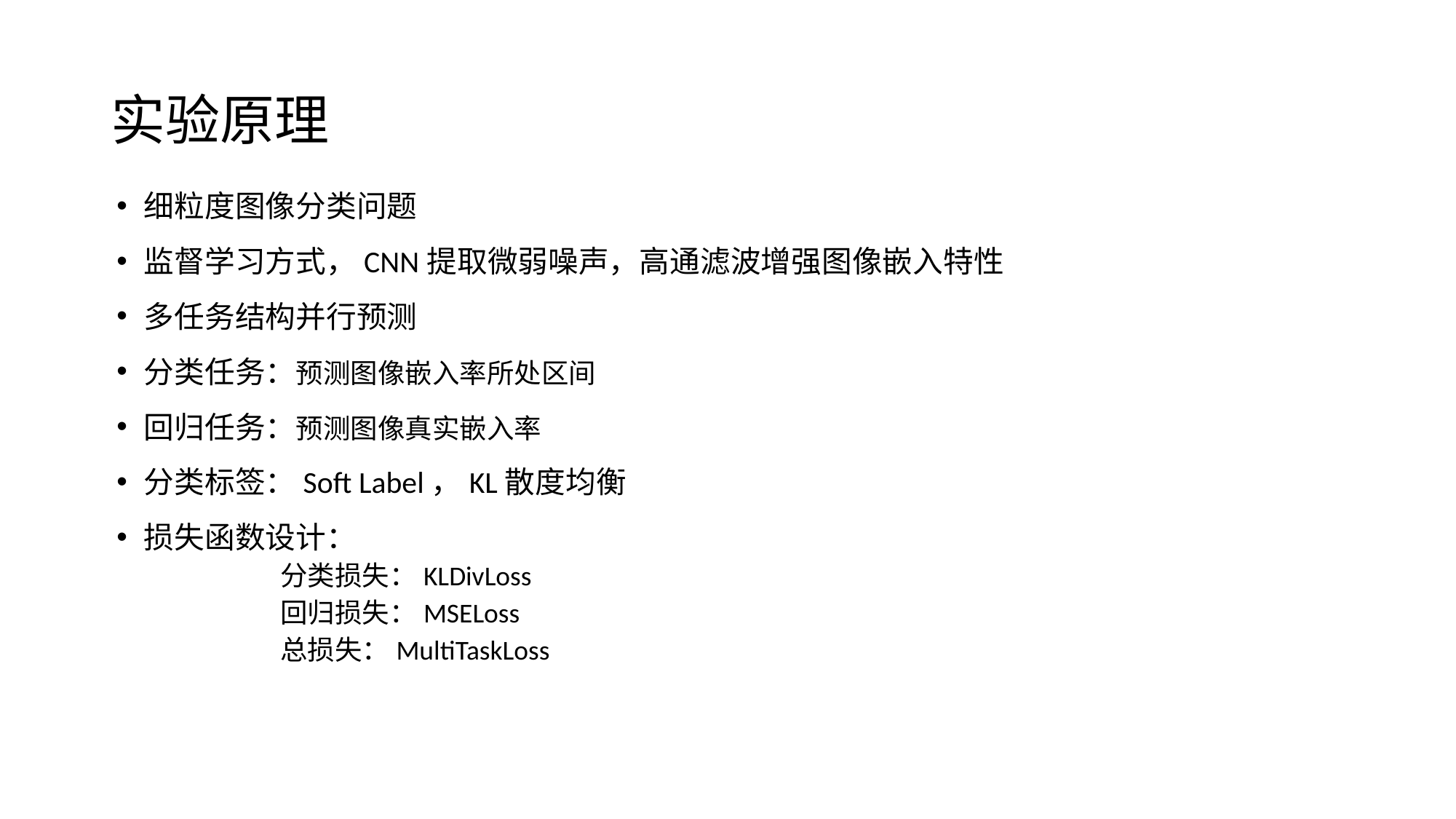

# 实验原理
细粒度图像分类问题
监督学习方式，CNN提取微弱噪声，高通滤波增强图像嵌入特性
多任务结构并行预测
分类任务：预测图像嵌入率所处区间
回归任务：预测图像真实嵌入率
分类标签：Soft Label，KL散度均衡
损失函数设计：
分类损失：KLDivLoss
回归损失：MSELoss
总损失：MultiTaskLoss